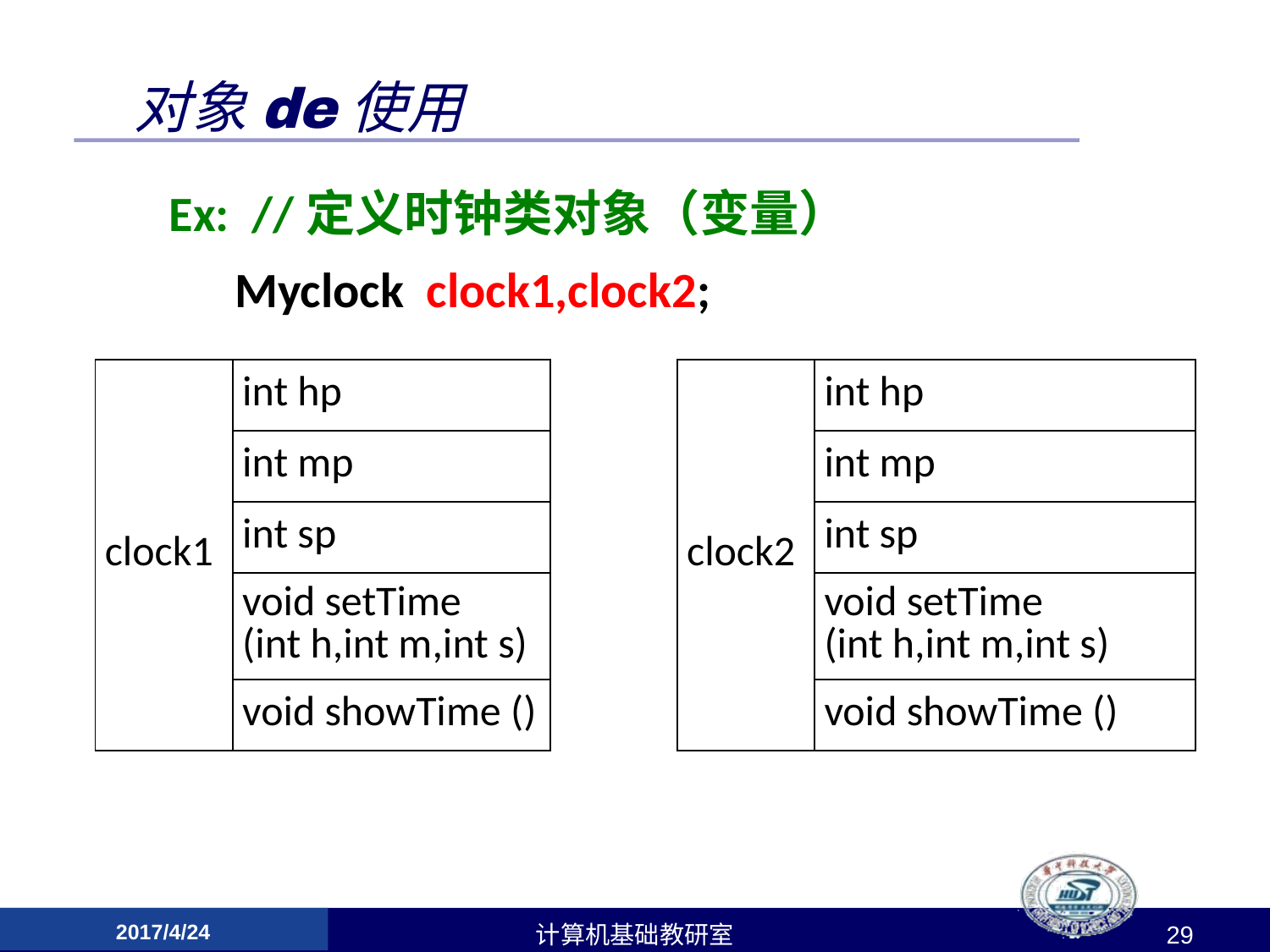

# 对象de使用
　Ex:  //定义时钟类对象（变量）
	Myclock  clock1,clock2;
| clock1 | int hp |  | clock2 | int hp |
| --- | --- | --- | --- | --- |
|  | int mp |  |  | int mp |
|  | int sp |  |  | int sp |
|  | void setTime (int h,int m,int s) |  |  | void setTime (int h,int m,int s) |
|  | void showTime () |  |  | void showTime () |
2017/4/24
计算机基础教研室
29